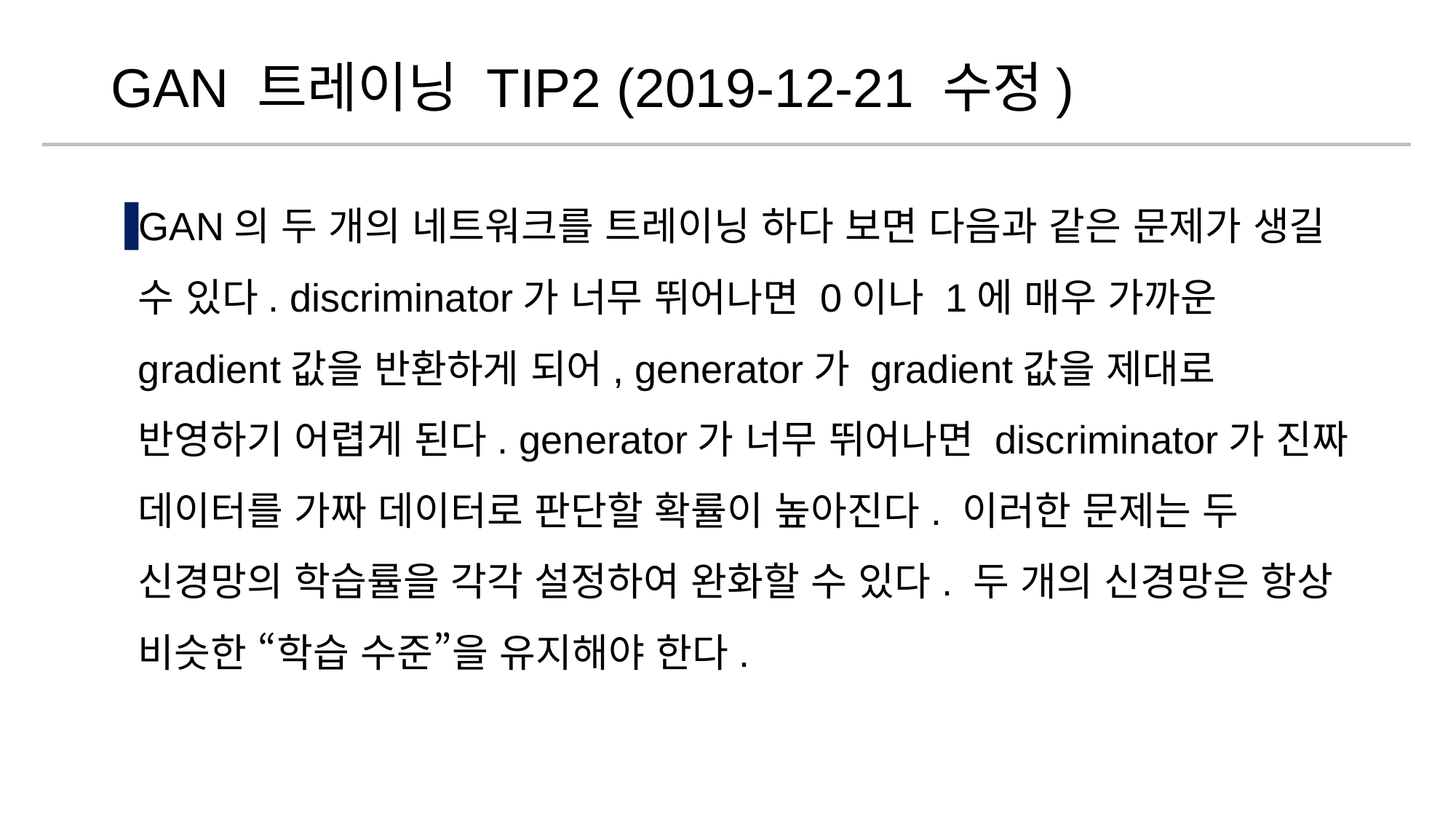

# GAN 트레이닝 TIP2 (2019-12-21 수정)
GAN의 두 개의 네트워크를 트레이닝 하다 보면 다음과 같은 문제가 생길 수 있다. discriminator가 너무 뛰어나면 0이나 1에 매우 가까운 gradient값을 반환하게 되어, generator가 gradient값을 제대로 반영하기 어렵게 된다. generator가 너무 뛰어나면 discriminator가 진짜 데이터를 가짜 데이터로 판단할 확률이 높아진다. 이러한 문제는 두 신경망의 학습률을 각각 설정하여 완화할 수 있다. 두 개의 신경망은 항상 비슷한 “학습 수준”을 유지해야 한다.